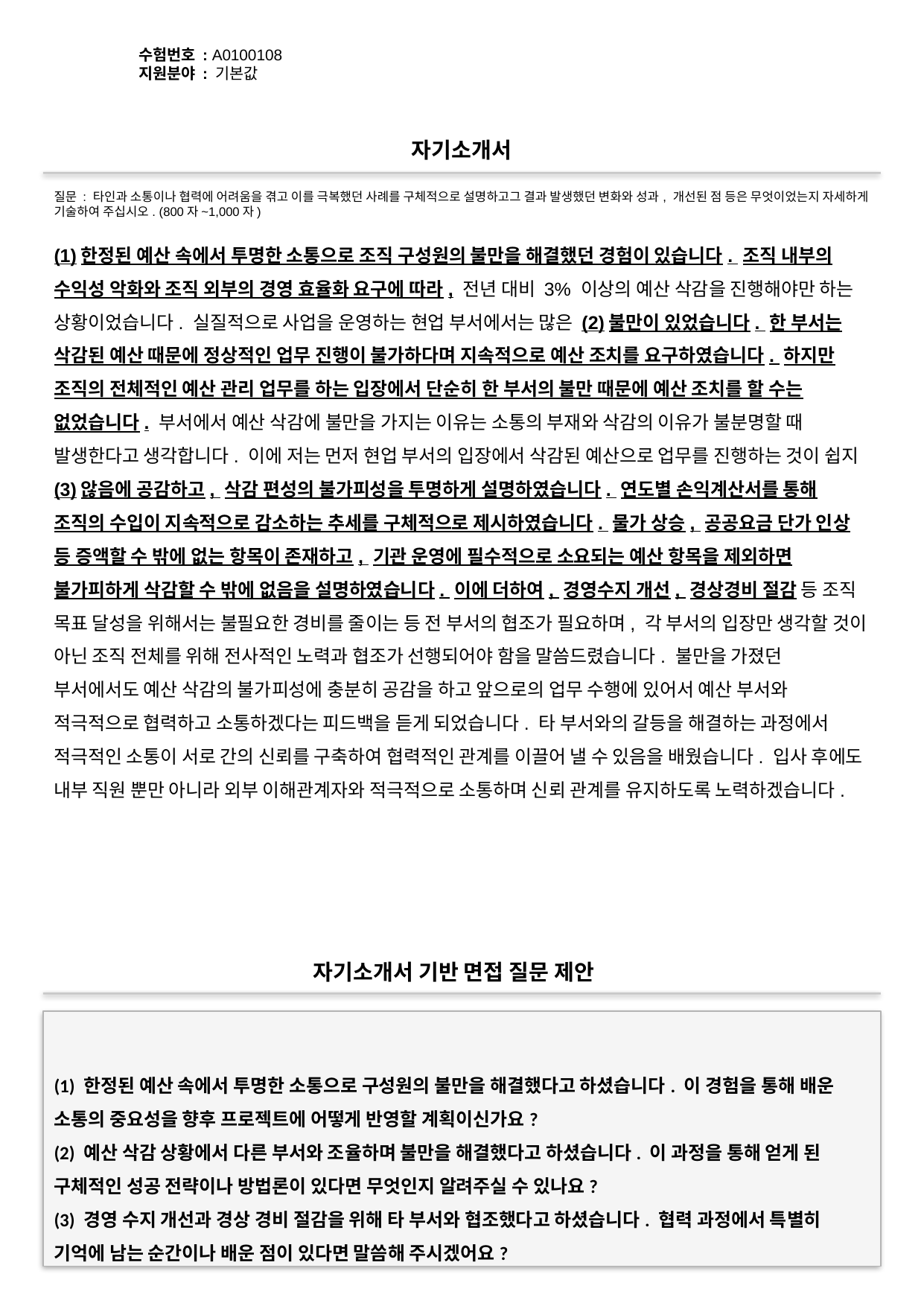

수험번호 : A0100108
지원분야 : 기본값
#

자기소개서

질문 : 타인과 소통이나 협력에 어려움을 겪고 이를 극복했던 사례를 구체적으로 설명하고그 결과 발생했던 변화와 성과, 개선된 점 등은 무엇이었는지 자세하게 기술하여 주십시오. (800자~1,000자)

(1)한정된 예산 속에서 투명한 소통으로 조직 구성원의 불만을 해결했던 경험이 있습니다. 조직 내부의 수익성 악화와 조직 외부의 경영 효율화 요구에 따라, 전년 대비 3% 이상의 예산 삭감을 진행해야만 하는 상황이었습니다. 실질적으로 사업을 운영하는 현업 부서에서는 많은 (2)불만이 있었습니다. 한 부서는 삭감된 예산 때문에 정상적인 업무 진행이 불가하다며 지속적으로 예산 조치를 요구하였습니다. 하지만 조직의 전체적인 예산 관리 업무를 하는 입장에서 단순히 한 부서의 불만 때문에 예산 조치를 할 수는 없었습니다. 부서에서 예산 삭감에 불만을 가지는 이유는 소통의 부재와 삭감의 이유가 불분명할 때 발생한다고 생각합니다. 이에 저는 먼저 현업 부서의 입장에서 삭감된 예산으로 업무를 진행하는 것이 쉽지 (3)않음에 공감하고, 삭감 편성의 불가피성을 투명하게 설명하였습니다. 연도별 손익계산서를 통해 조직의 수입이 지속적으로 감소하는 추세를 구체적으로 제시하였습니다. 물가 상승, 공공요금 단가 인상 등 증액할 수 밖에 없는 항목이 존재하고, 기관 운영에 필수적으로 소요되는 예산 항목을 제외하면 불가피하게 삭감할 수 밖에 없음을 설명하였습니다. 이에 더하여, 경영수지 개선, 경상경비 절감 등 조직 목표 달성을 위해서는 불필요한 경비를 줄이는 등 전 부서의 협조가 필요하며, 각 부서의 입장만 생각할 것이 아닌 조직 전체를 위해 전사적인 노력과 협조가 선행되어야 함을 말씀드렸습니다. 불만을 가졌던 부서에서도 예산 삭감의 불가피성에 충분히 공감을 하고 앞으로의 업무 수행에 있어서 예산 부서와 적극적으로 협력하고 소통하겠다는 피드백을 듣게 되었습니다. 타 부서와의 갈등을 해결하는 과정에서 적극적인 소통이 서로 간의 신뢰를 구축하여 협력적인 관계를 이끌어 낼 수 있음을 배웠습니다. 입사 후에도 내부 직원 뿐만 아니라 외부 이해관계자와 적극적으로 소통하며 신뢰 관계를 유지하도록 노력하겠습니다.

자기소개서 기반 면접 질문 제안

(1) 한정된 예산 속에서 투명한 소통으로 구성원의 불만을 해결했다고 하셨습니다. 이 경험을 통해 배운 소통의 중요성을 향후 프로젝트에 어떻게 반영할 계획이신가요?
(2) 예산 삭감 상황에서 다른 부서와 조율하며 불만을 해결했다고 하셨습니다. 이 과정을 통해 얻게 된 구체적인 성공 전략이나 방법론이 있다면 무엇인지 알려주실 수 있나요?
(3) 경영 수지 개선과 경상 경비 절감을 위해 타 부서와 협조했다고 하셨습니다. 협력 과정에서 특별히 기억에 남는 순간이나 배운 점이 있다면 말씀해 주시겠어요?